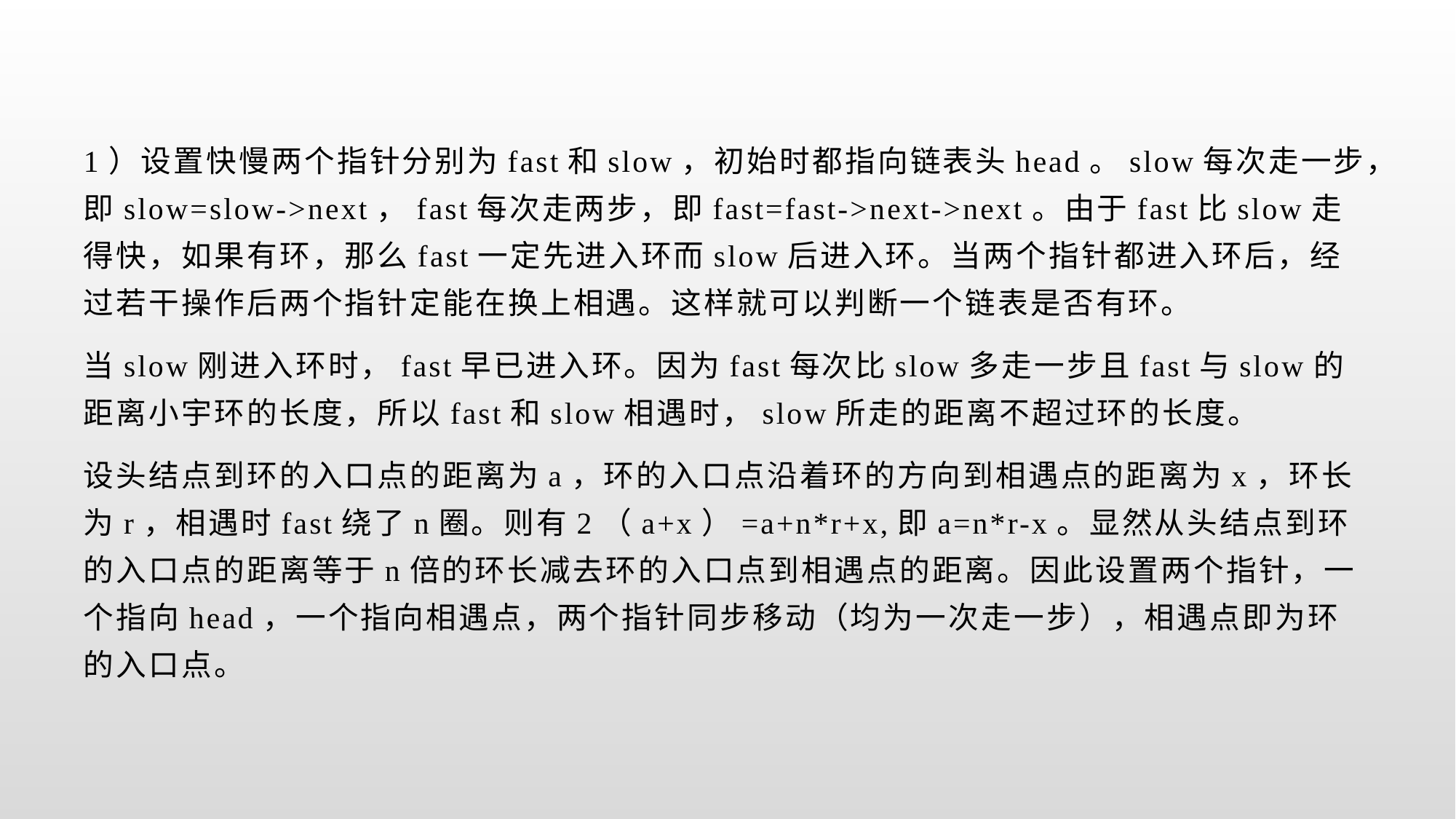

1）设置快慢两个指针分别为fast和slow，初始时都指向链表头head。slow每次走一步，即slow=slow->next，fast每次走两步，即fast=fast->next->next。由于fast比slow走得快，如果有环，那么fast一定先进入环而slow后进入环。当两个指针都进入环后，经过若干操作后两个指针定能在换上相遇。这样就可以判断一个链表是否有环。
当slow刚进入环时，fast早已进入环。因为fast每次比slow多走一步且fast与slow的距离小宇环的长度，所以fast和slow相遇时，slow所走的距离不超过环的长度。
设头结点到环的入口点的距离为a，环的入口点沿着环的方向到相遇点的距离为x，环长为r，相遇时fast绕了n圈。则有2（a+x）=a+n*r+x,即a=n*r-x。显然从头结点到环的入口点的距离等于n倍的环长减去环的入口点到相遇点的距离。因此设置两个指针，一个指向head，一个指向相遇点，两个指针同步移动（均为一次走一步），相遇点即为环的入口点。